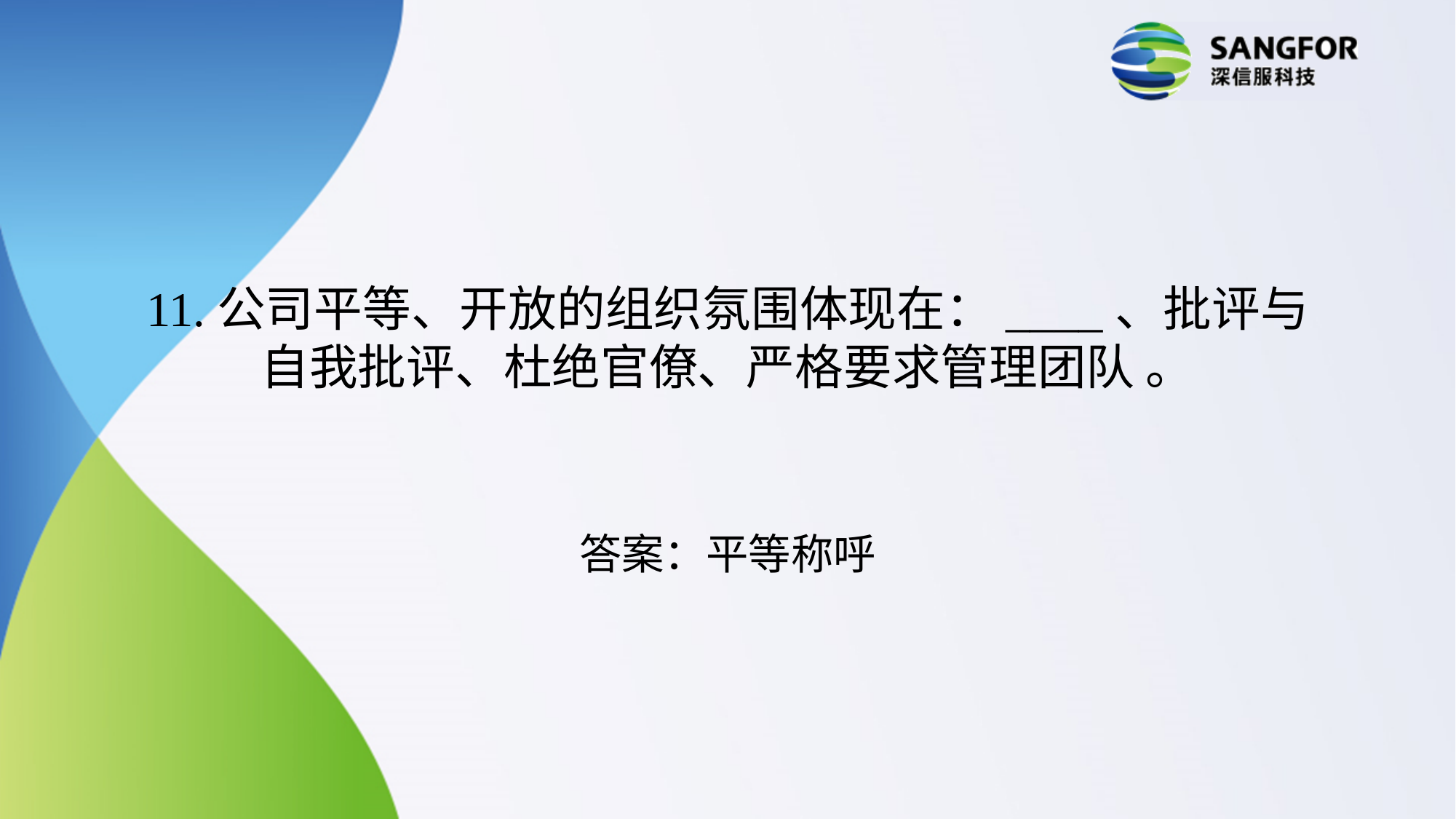

11.公司平等、开放的组织氛围体现在：____、批评与
自我批评、杜绝官僚、严格要求管理团队 。
答案：平等称呼